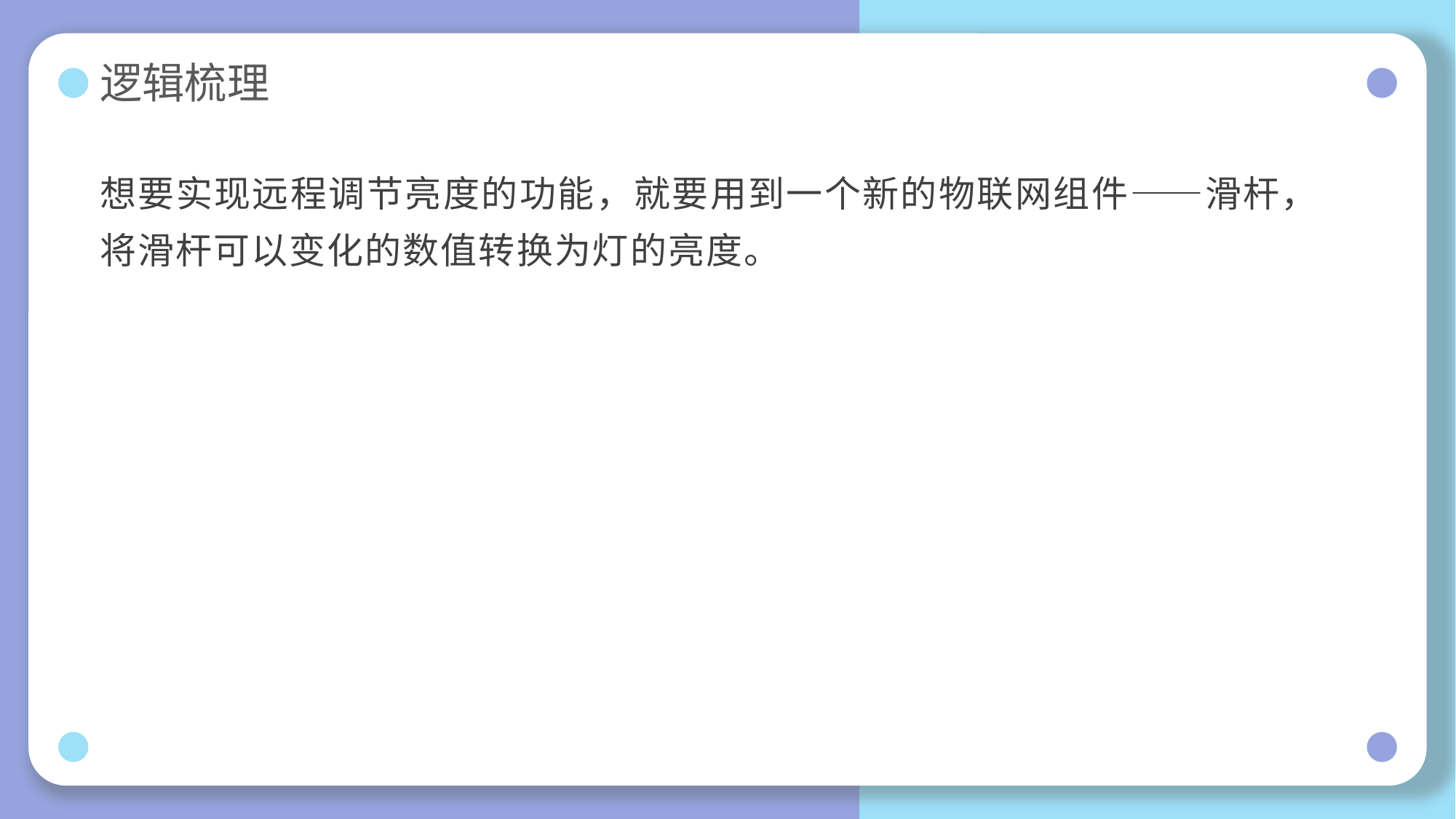

# 逻辑梳理
想要实现远程调节亮度的功能，就要用到一个新的物联网组件——滑杆，将滑杆可以变化的数值转换为灯的亮度。